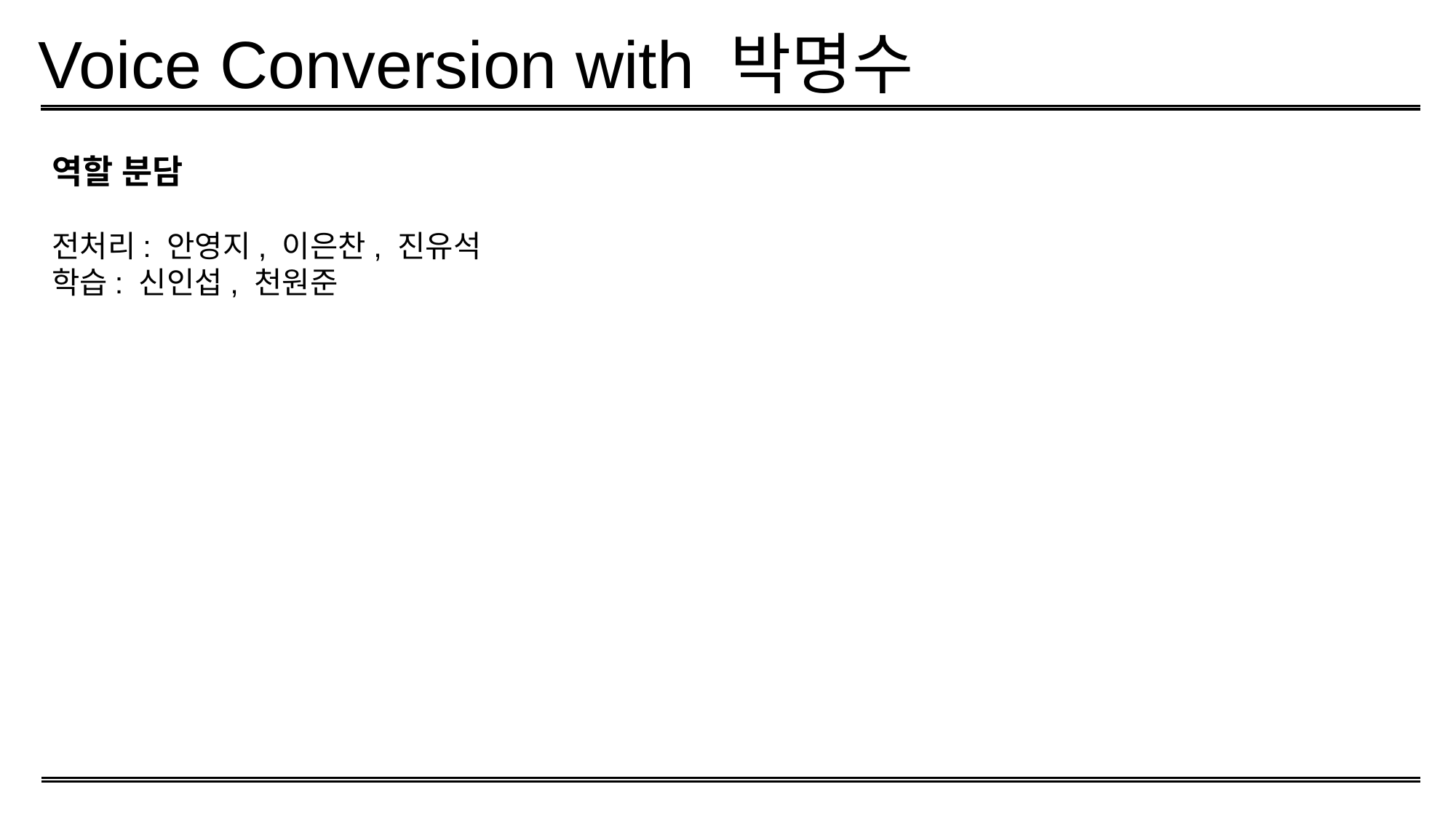

Voice Conversion with 박명수
역할 분담

전처리: 안영지, 이은찬, 진유석
학습: 신인섭, 천원준